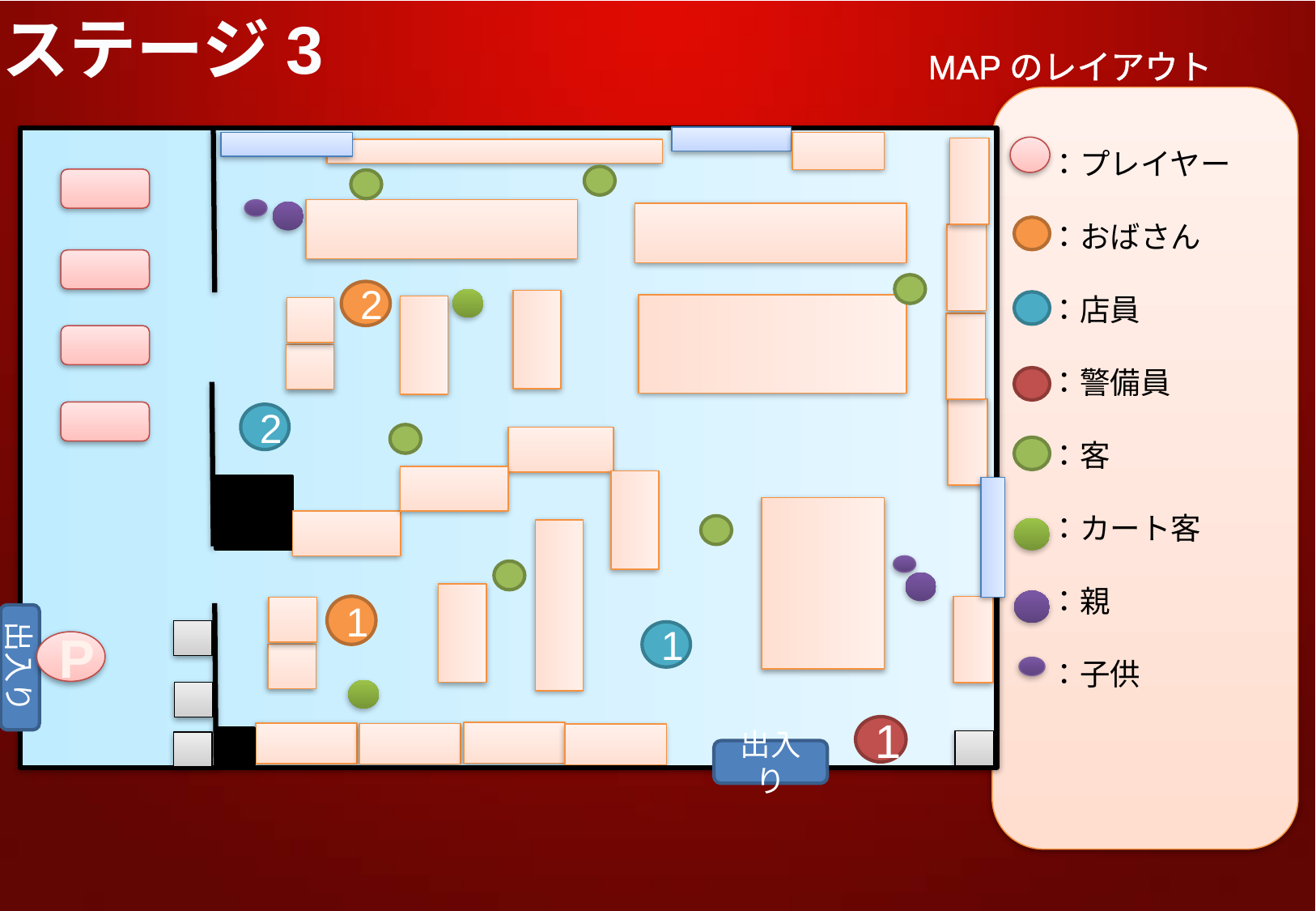

ステージ3
MAPのレイアウト

　：プレイヤー

　：おばさん

　：店員

　：警備員

　：客

　：カート客

　：親

　：子供

出入り
出入り

2

2

1
1

1

P